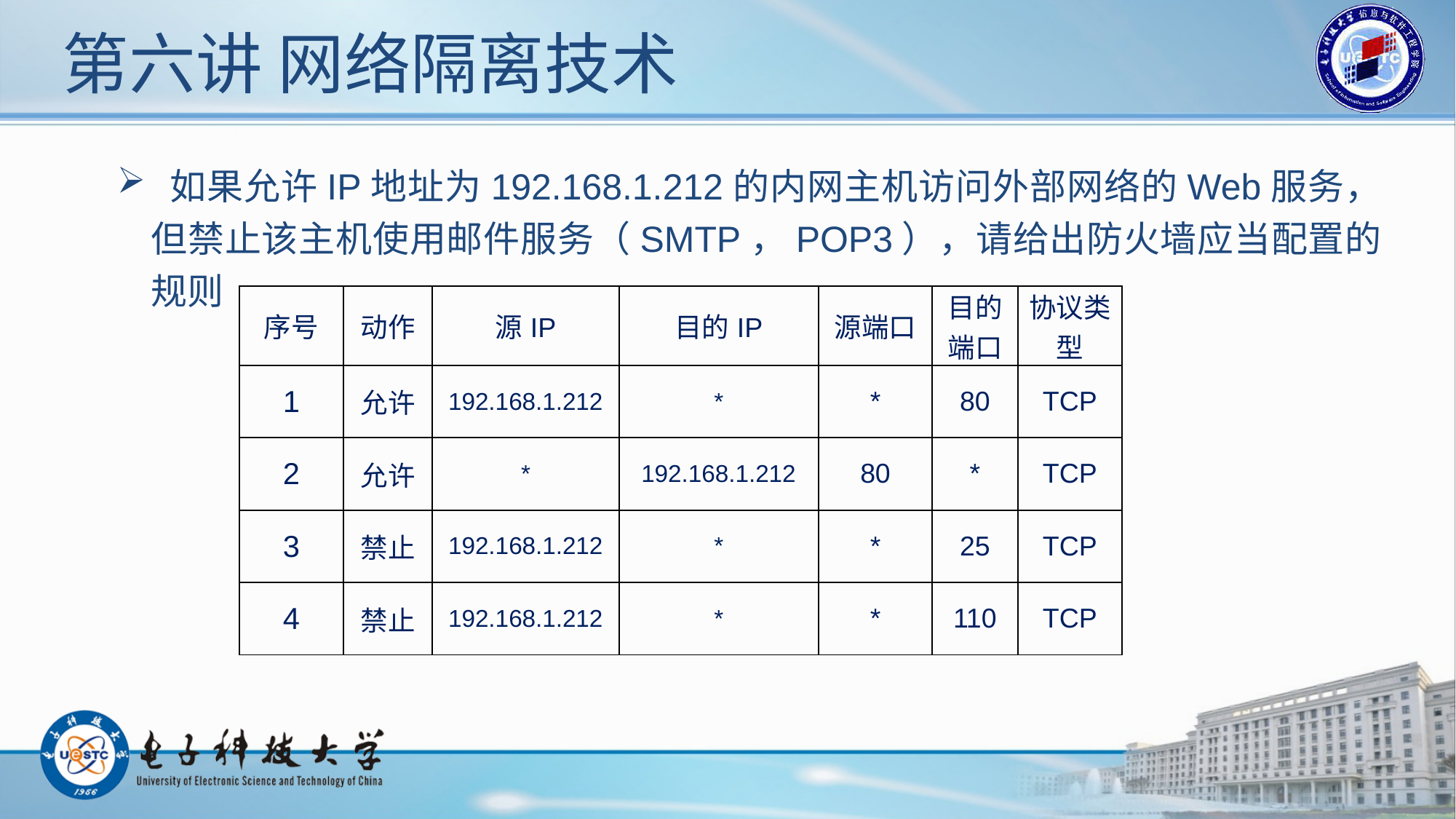

# 第六讲 网络隔离技术
 如果允许IP地址为192.168.1.212的内网主机访问外部网络的Web服务，但禁止该主机使用邮件服务（SMTP，POP3），请给出防火墙应当配置的规则
| 序号 | 动作 | 源IP | 目的IP | 源端口 | 目的端口 | 协议类型 |
| --- | --- | --- | --- | --- | --- | --- |
| 1 | 允许 | 192.168.1.212 | \* | \* | 80 | TCP |
| 2 | 允许 | \* | 192.168.1.212 | 80 | \* | TCP |
| 3 | 禁止 | 192.168.1.212 | \* | \* | 25 | TCP |
| 4 | 禁止 | 192.168.1.212 | \* | \* | 110 | TCP |